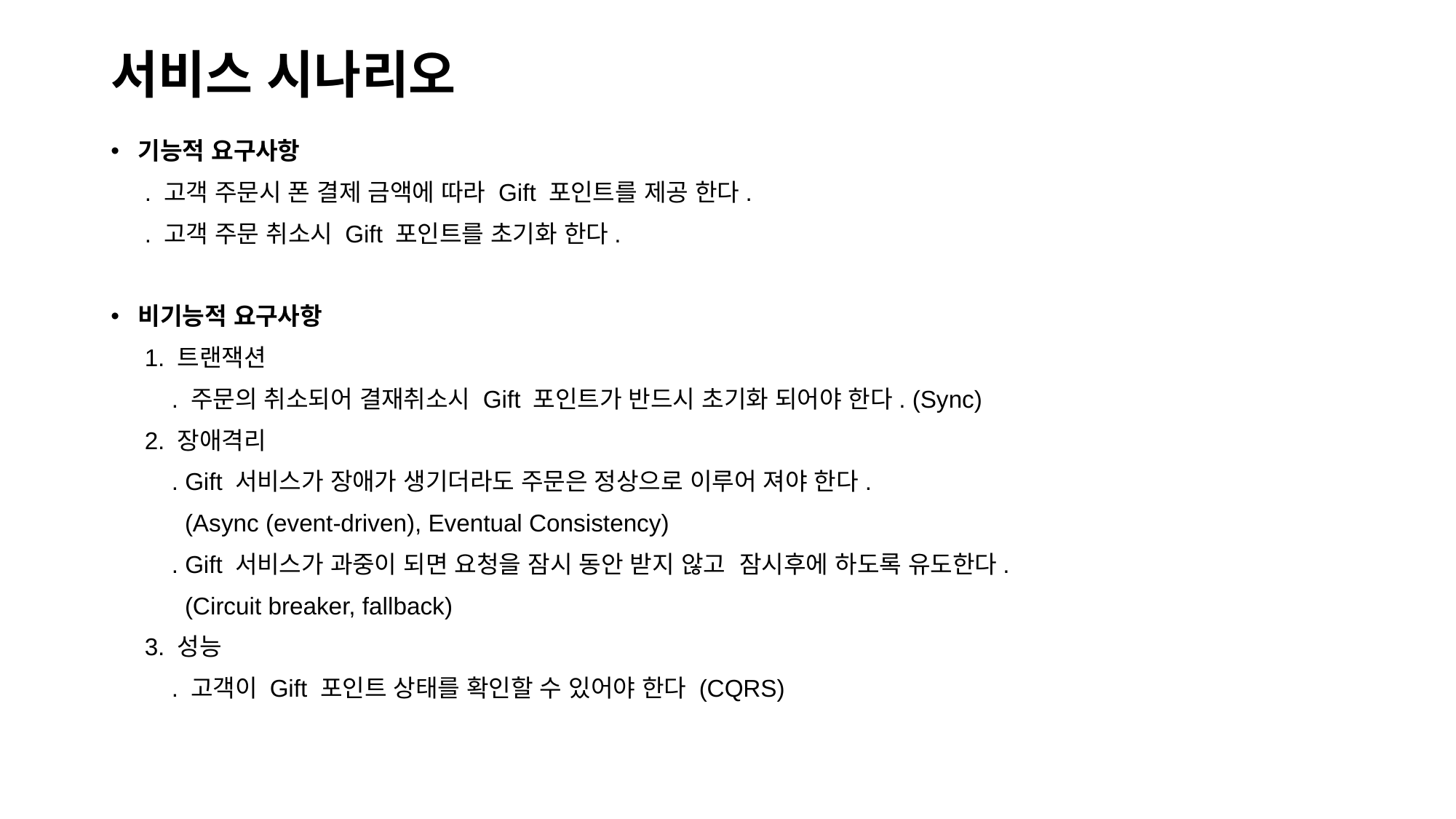

# 서비스 시나리오
기능적 요구사항
     . 고객 주문시 폰 결제 금액에 따라 Gift 포인트를 제공 한다.
     . 고객 주문 취소시 Gift 포인트를 초기화 한다.

비기능적 요구사항
     1. 트랜잭션
         . 주문의 취소되어 결재취소시 Gift 포인트가 반드시 초기화 되어야 한다. (Sync)
     2. 장애격리
         . Gift 서비스가 장애가 생기더라도 주문은 정상으로 이루어 져야 한다.
           (Async (event-driven), Eventual Consistency)
         . Gift 서비스가 과중이 되면 요청을 잠시 동안 받지 않고  잠시후에 하도록 유도한다.
           (Circuit breaker, fallback)
     3. 성능
         . 고객이 Gift 포인트 상태를 확인할 수 있어야 한다 (CQRS)